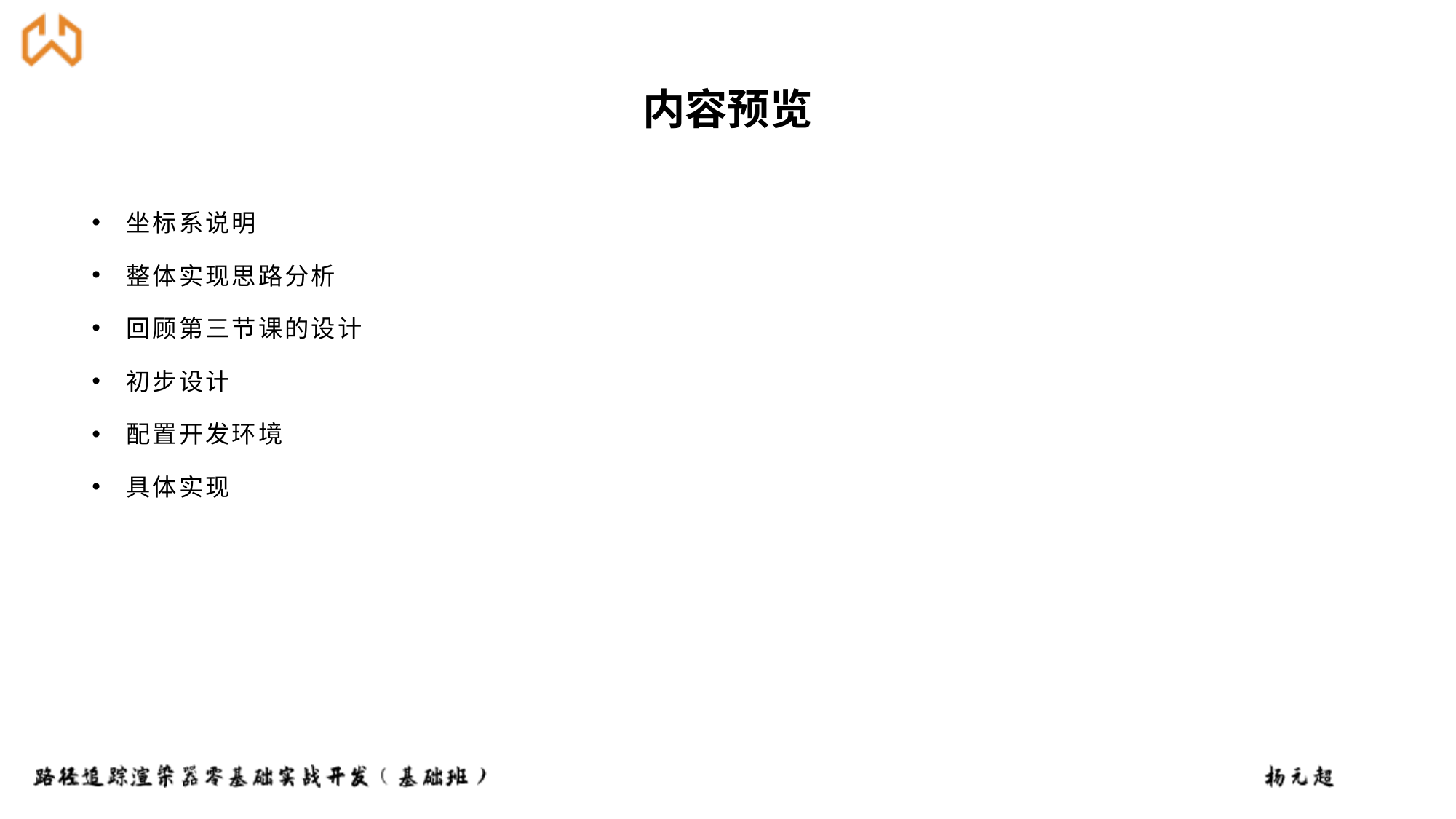

坐标系说明
整体实现思路分析
回顾第三节课的设计
初步设计
配置开发环境
具体实现